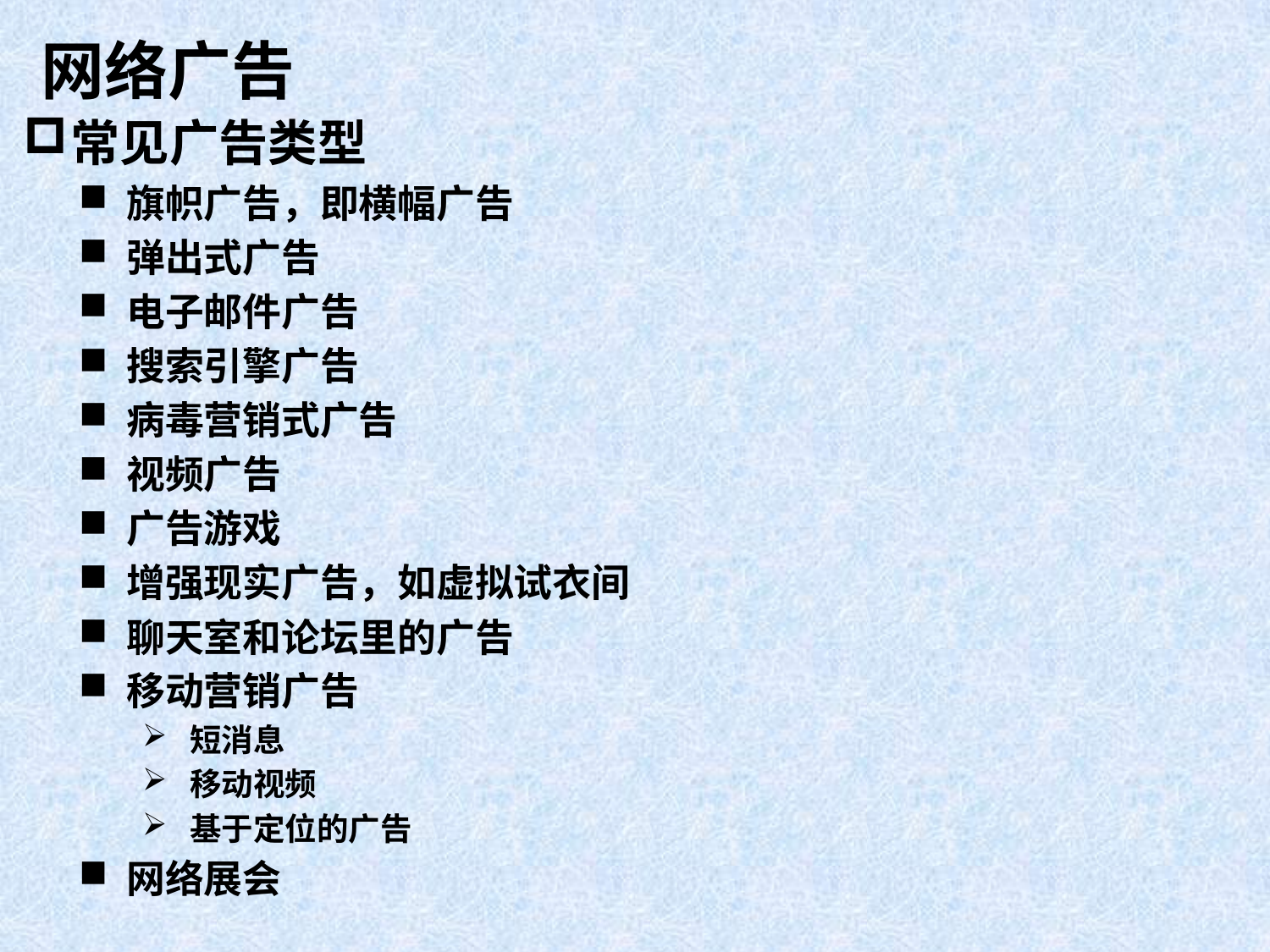

# 网络广告
常见广告类型
旗帜广告，即横幅广告
弹出式广告
电子邮件广告
搜索引擎广告
病毒营销式广告
视频广告
广告游戏
增强现实广告，如虚拟试衣间
聊天室和论坛里的广告
移动营销广告
短消息
移动视频
基于定位的广告
网络展会